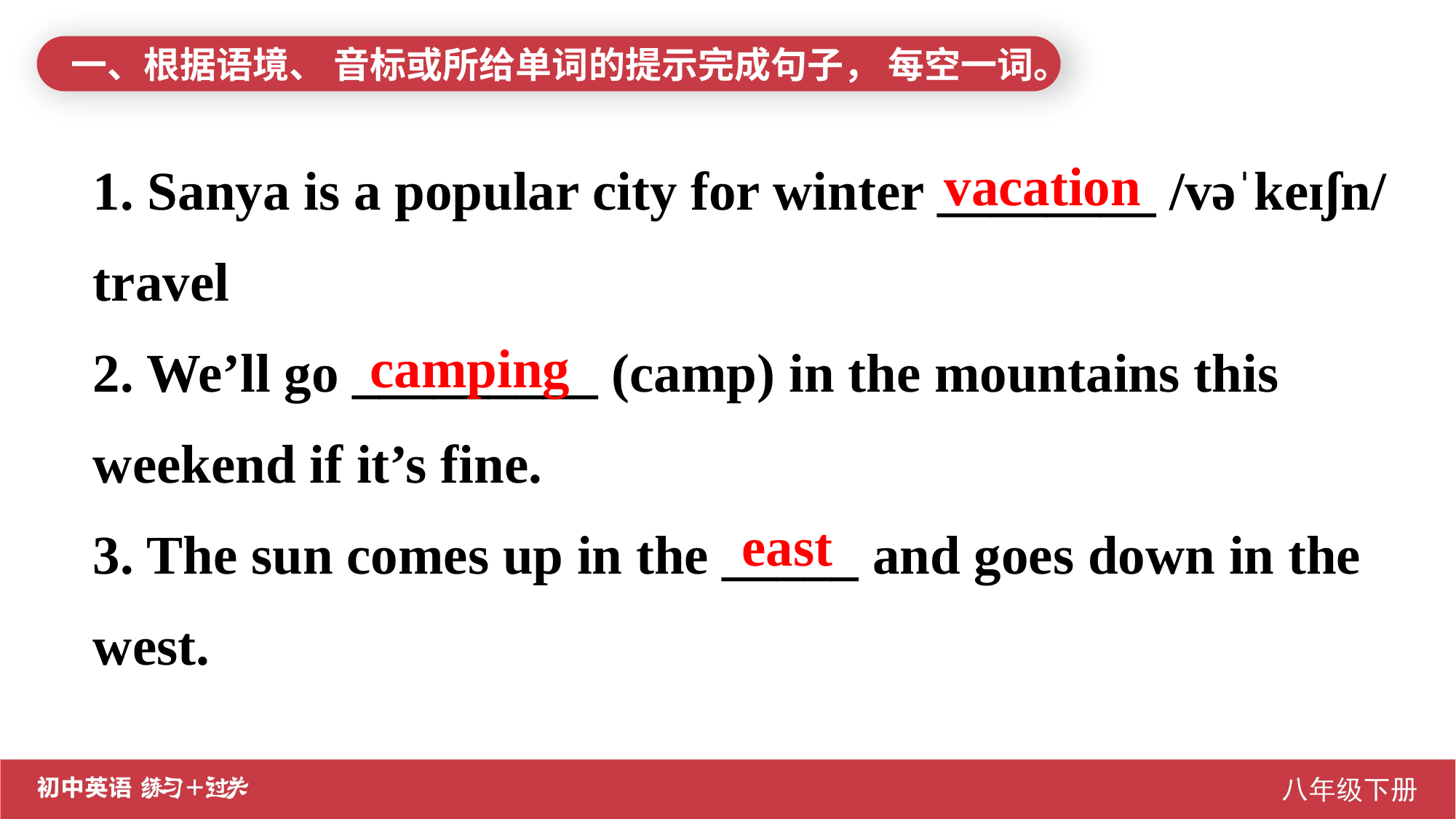

一、根据语境、 音标或所给单词的提示完成句子， 每空一词。
1. Sanya is a popular city for winter ________ /vəˈkeɪʃn/ travel
2. We’ll go _________ (camp) in the mountains this weekend if it’s fine.
3. The sun comes up in the _____ and goes down in the west.

vacation
camping
east